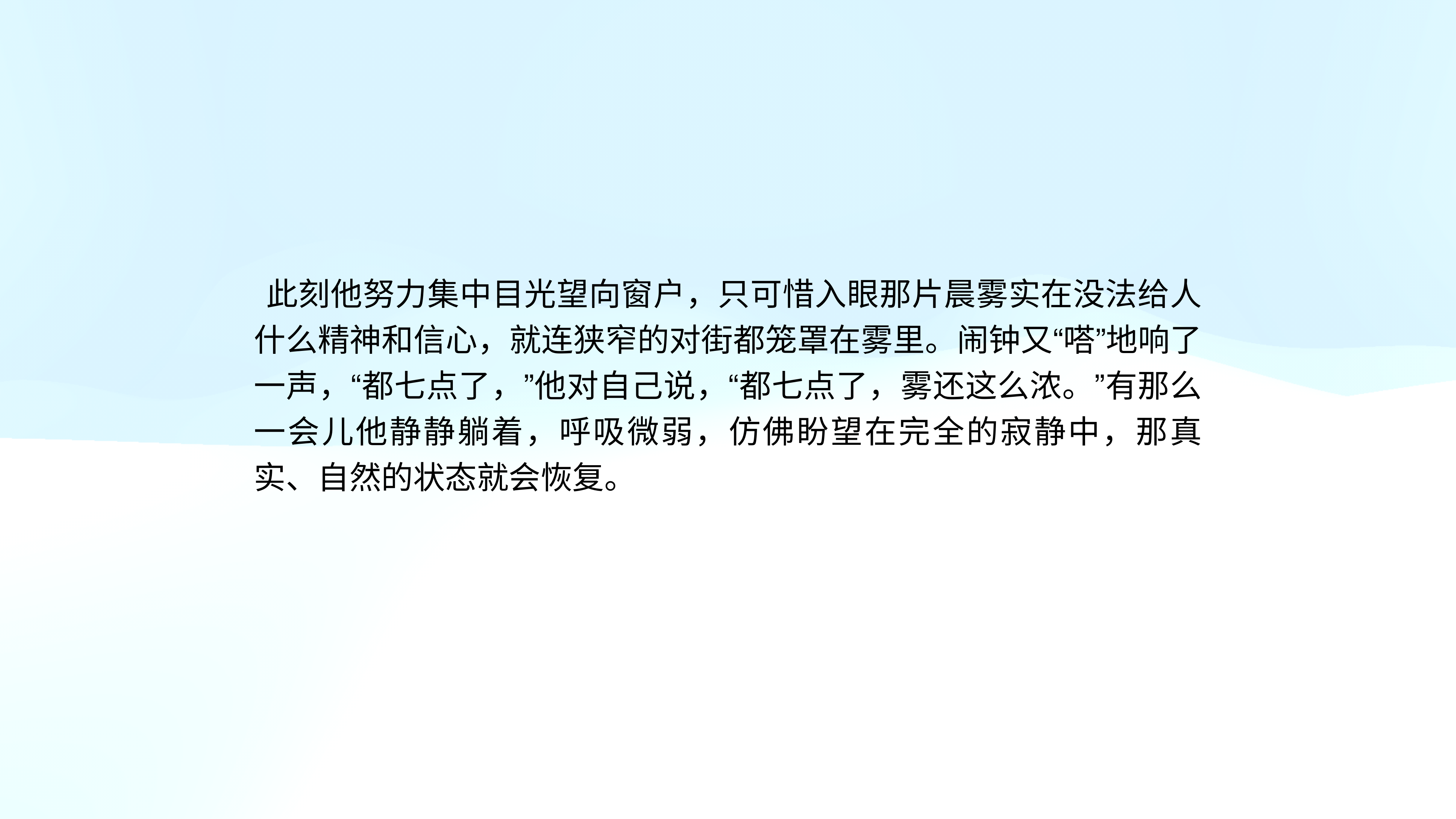

此刻他努力集中目光望向窗户，只可惜入眼那片晨雾实在没法给人什么精神和信心，就连狭窄的对街都笼罩在雾里。闹钟又“嗒”地响了一声，“都七点了，”他对自己说，“都七点了，雾还这么浓。”有那么一会儿他静静躺着，呼吸微弱，仿佛盼望在完全的寂静中，那真实、自然的状态就会恢复。